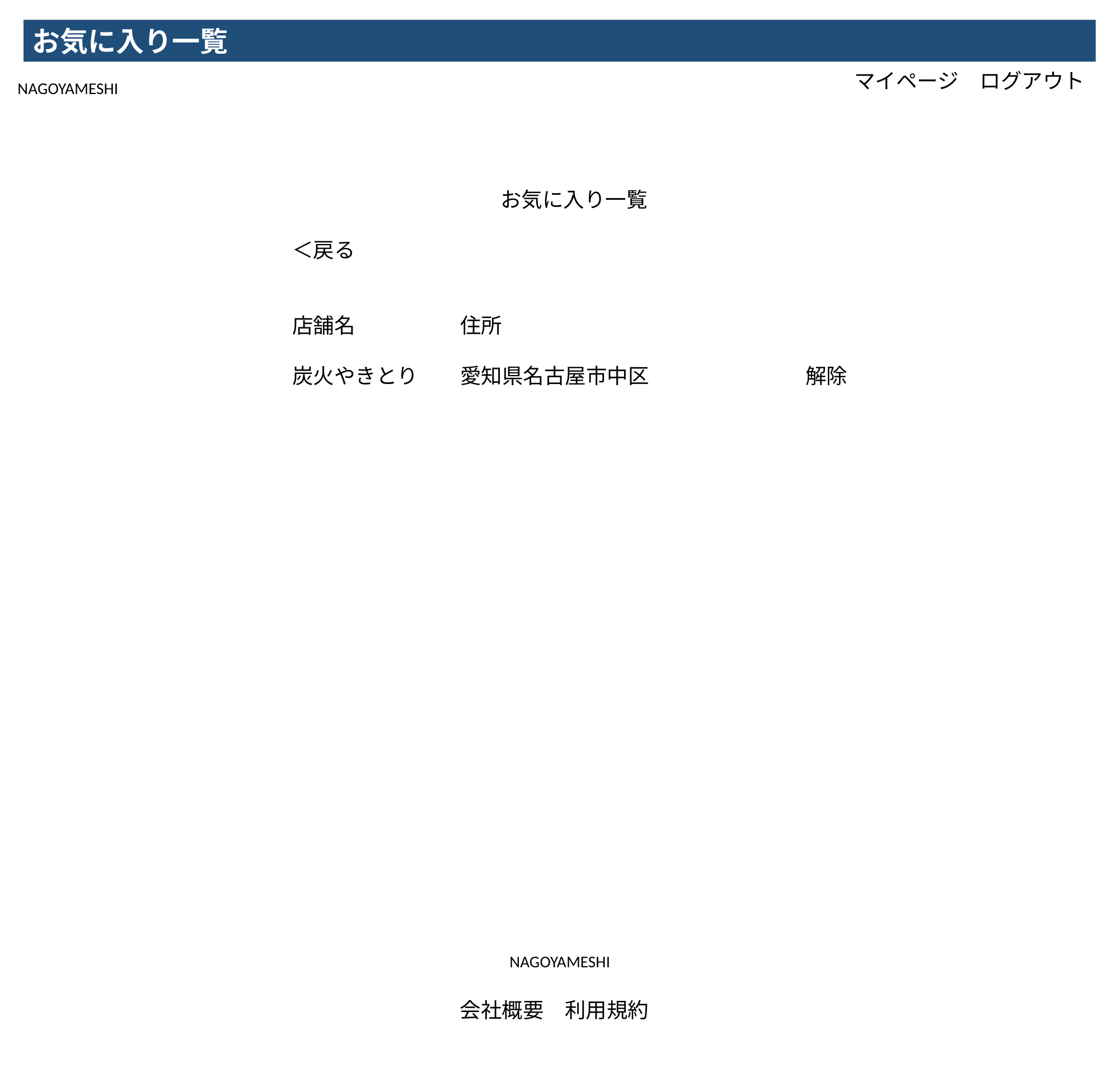

お気に入り一覧
マイページ　ログアウト
NAGOYAMESHI
お気に入り一覧

＜戻る

店舗名　　　　　住所

炭火やきとり　　愛知県名古屋市中区　　  　　　　　解除
NAGOYAMESHI
会社概要　利用規約